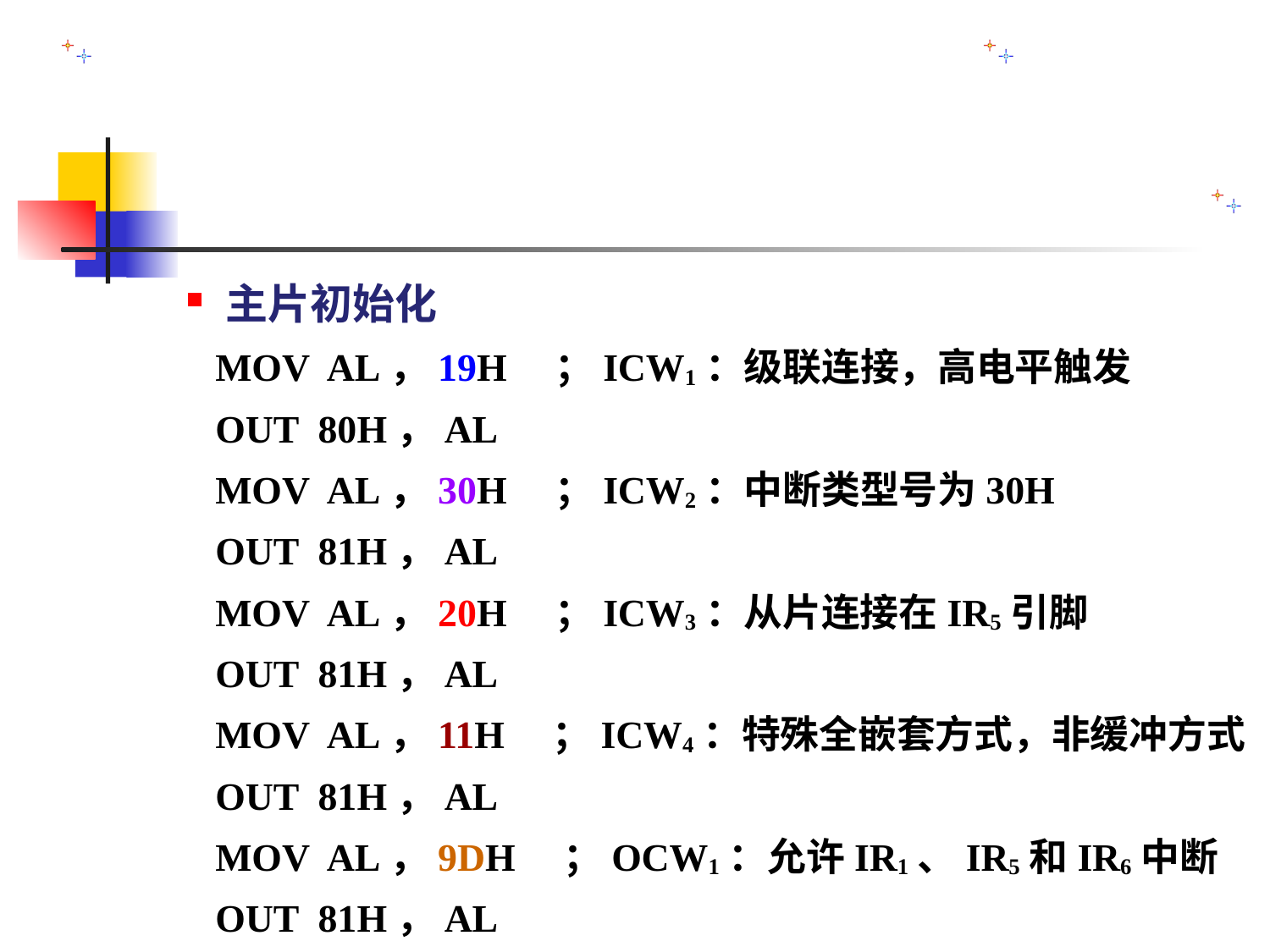

主片初始化
   MOV  AL，19H    ；ICW1：级联连接，高电平触发
   OUT  80H，AL
   MOV  AL，30H    ；ICW2：中断类型号为30H
   OUT  81H，AL
   MOV  AL，20H    ；ICW3：从片连接在IR5引脚
   OUT  81H，AL
   MOV  AL，11H    ；ICW4：特殊全嵌套方式，非缓冲方式
   OUT  81H，AL
   MOV  AL，9DH    ；OCW1：允许IR1、IR5和IR6中断
   OUT  81H，AL